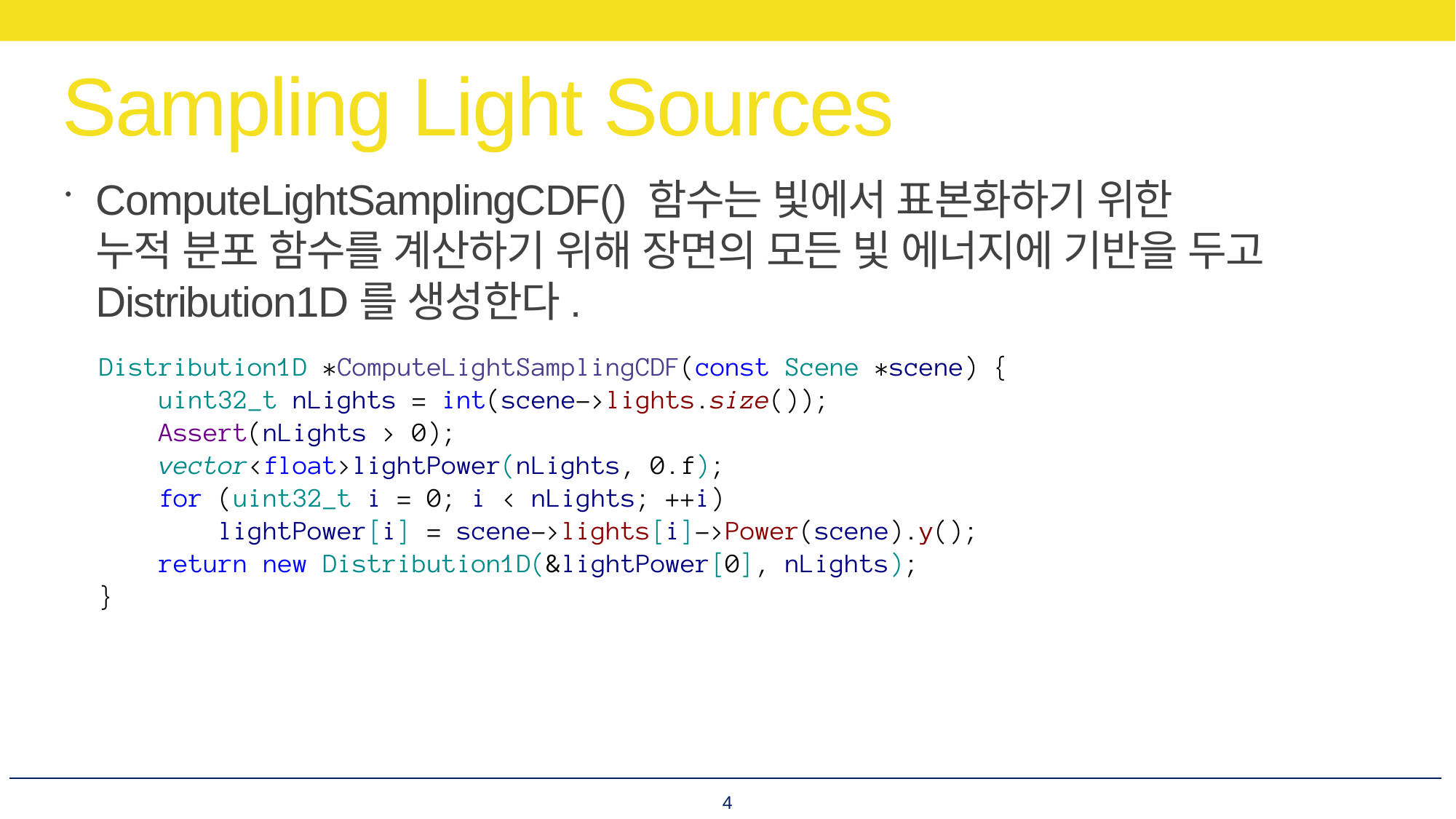

# Sampling Light Sources
ComputeLightSamplingCDF() 함수는 빛에서 표본화하기 위한
누적 분포 함수를 계산하기 위해 장면의 모든 빛 에너지에 기반을 두고
Distribution1D를 생성한다.
Distribution1D *ComputeLightSamplingCDF(const Scene *scene) {
    uint32_t nLights = int(scene->lights.size());
    Assert(nLights > 0);
    vector<float>lightPower(nLights, 0.f);
    for (uint32_t i = 0; i < nLights; ++i)
        lightPower[i] = scene->lights[i]->Power(scene).y();
    return new Distribution1D(&lightPower[0], nLights);
}
4